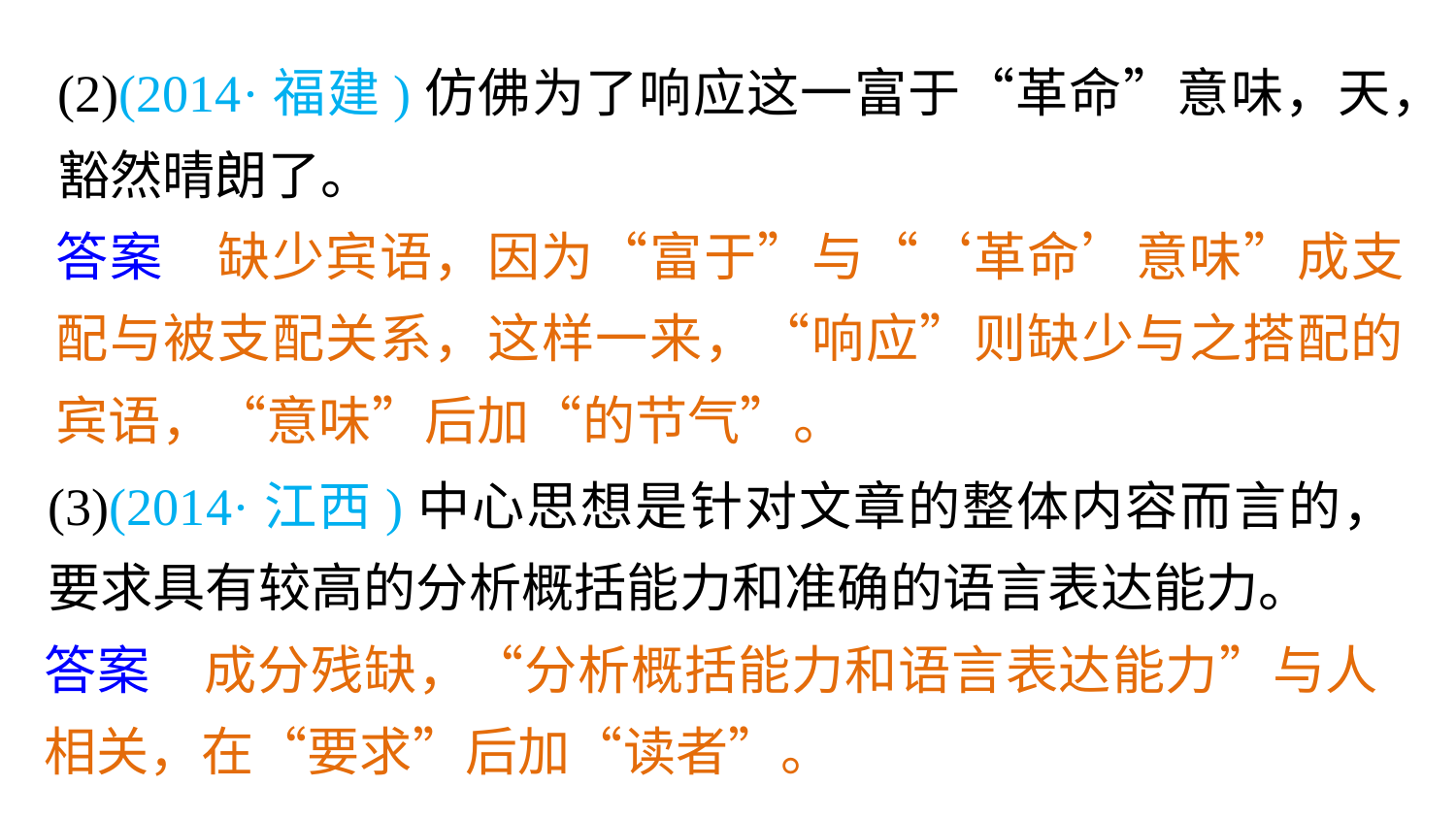

(2)(2014·福建)仿佛为了响应这一富于“革命”意味，天，豁然晴朗了。
答案　缺少宾语，因为“富于”与“‘革命’意味”成支配与被支配关系，这样一来，“响应”则缺少与之搭配的宾语，“意味”后加“的节气”。
(3)(2014·江西)中心思想是针对文章的整体内容而言的，要求具有较高的分析概括能力和准确的语言表达能力。
答案　成分残缺，“分析概括能力和语言表达能力”与人相关，在“要求”后加“读者”。